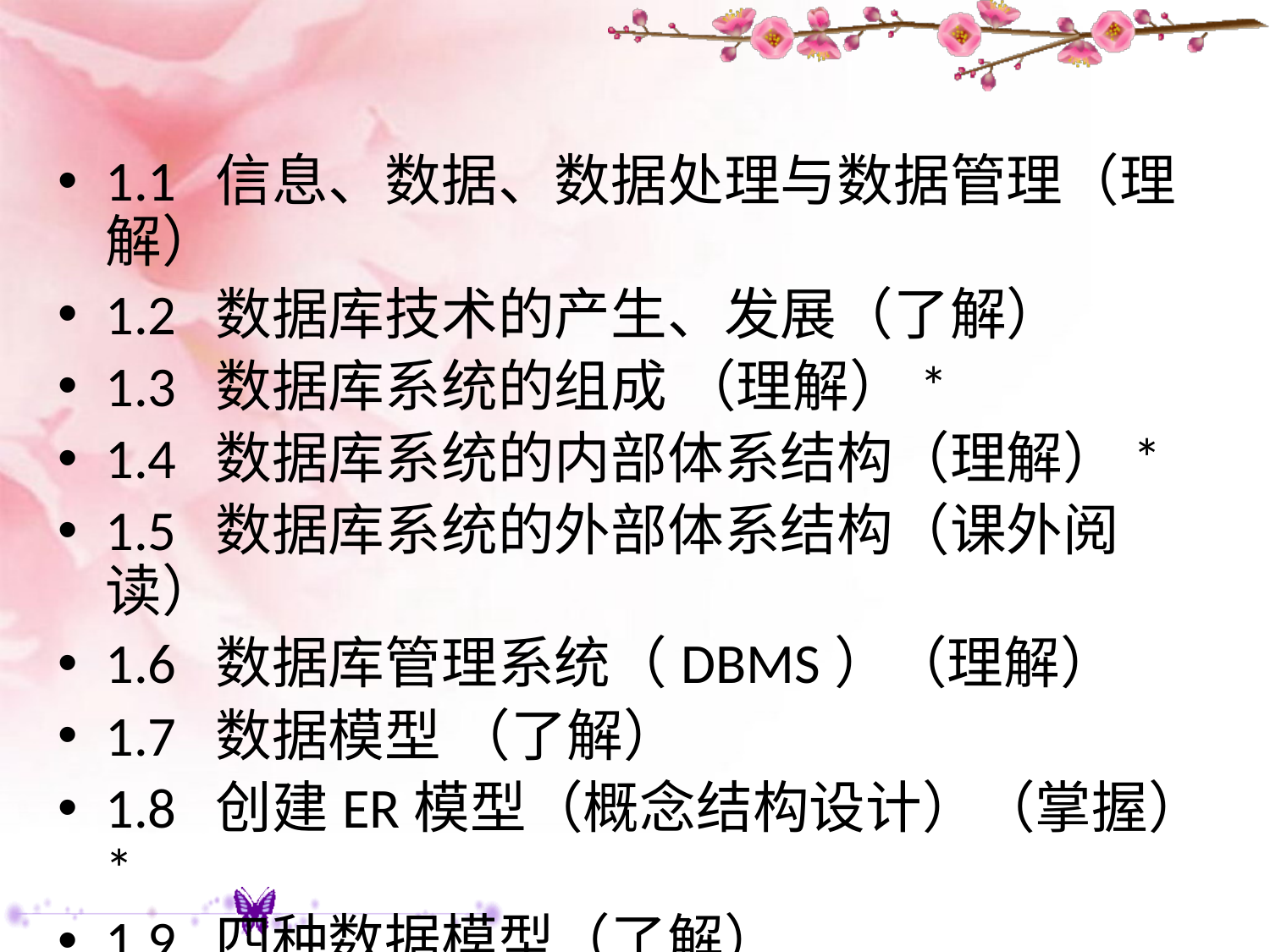

1.1  信息、数据、数据处理与数据管理（理解）
1.2  数据库技术的产生、发展（了解）
1.3  数据库系统的组成 （理解）*
1.4  数据库系统的内部体系结构（理解）*
1.5  数据库系统的外部体系结构（课外阅读）
1.6  数据库管理系统（DBMS）（理解）
1.7  数据模型 （了解）
1.8  创建ER模型（概念结构设计）（掌握）*
1.9  四种数据模型（了解）
1.10 数据库领域的新技术（课外阅读）